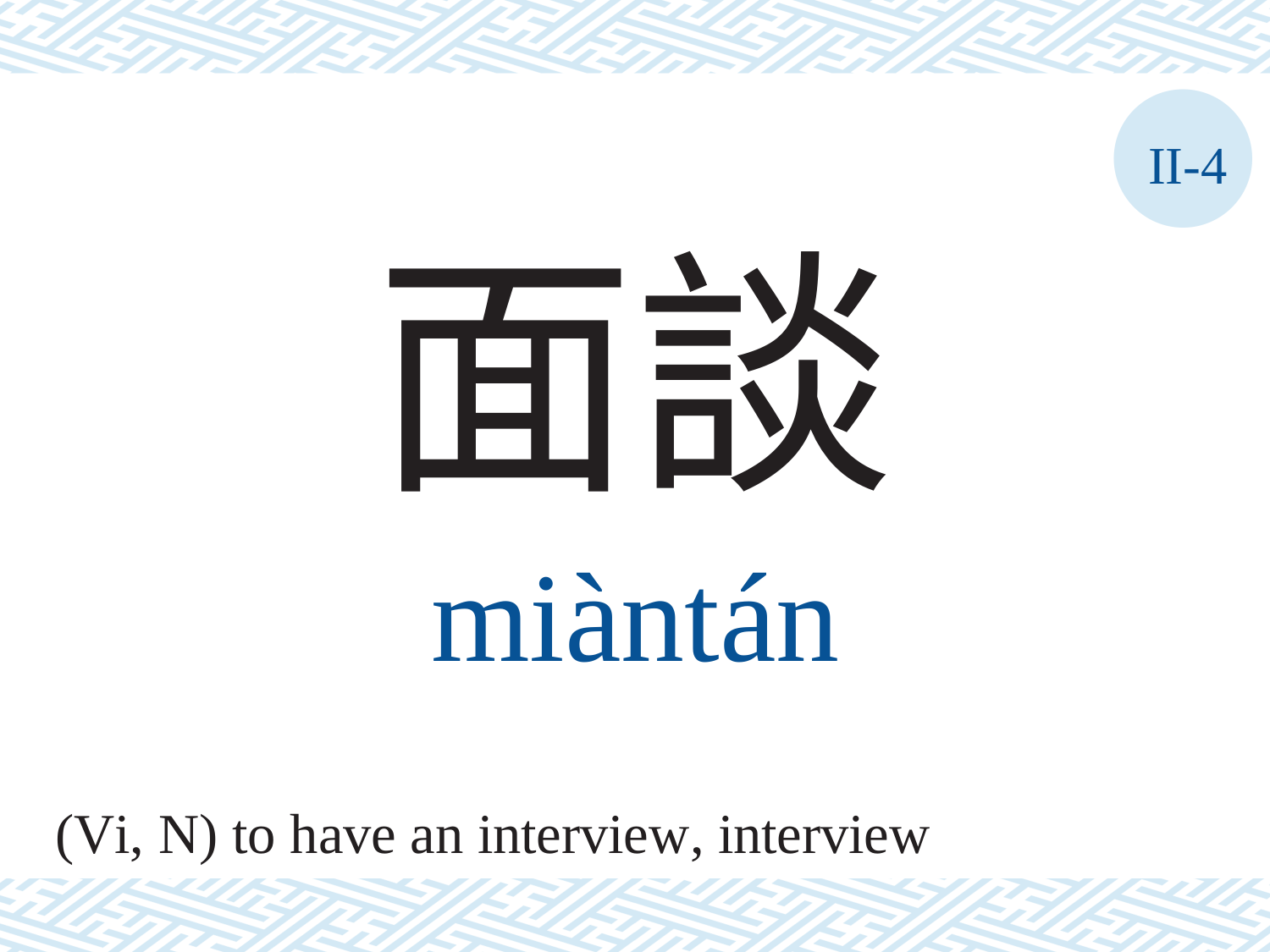

II-4
面談
miàntán
(Vi, N) to have an interview, interview